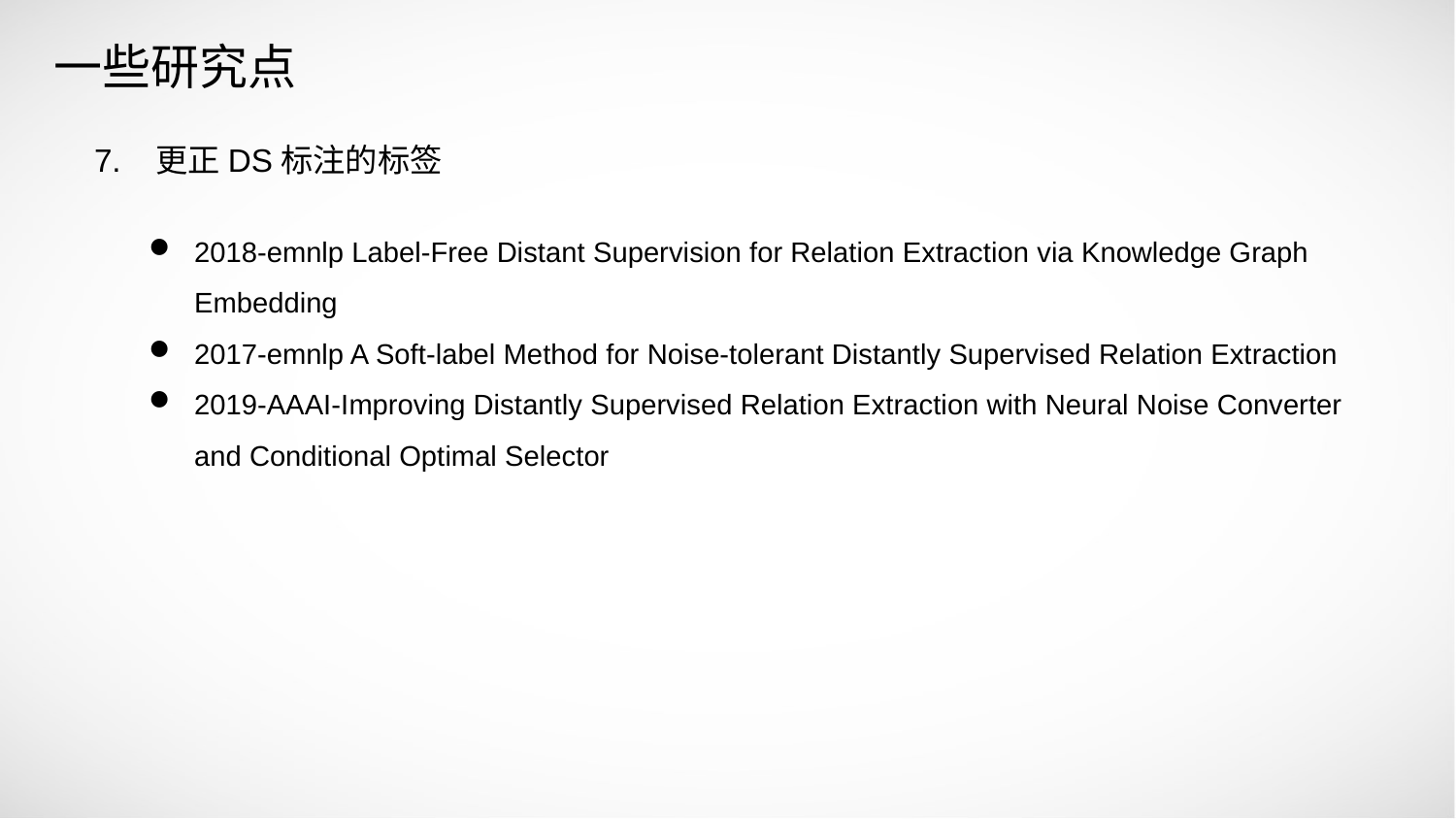

一些研究点
7.   更正DS标注的标签

2018-emnlp Label-Free Distant Supervision for Relation Extraction via Knowledge Graph Embedding
2017-emnlp A Soft-label Method for Noise-tolerant Distantly Supervised Relation Extraction
2019-AAAI-Improving Distantly Supervised Relation Extraction with Neural Noise Converter and Conditional Optimal Selector